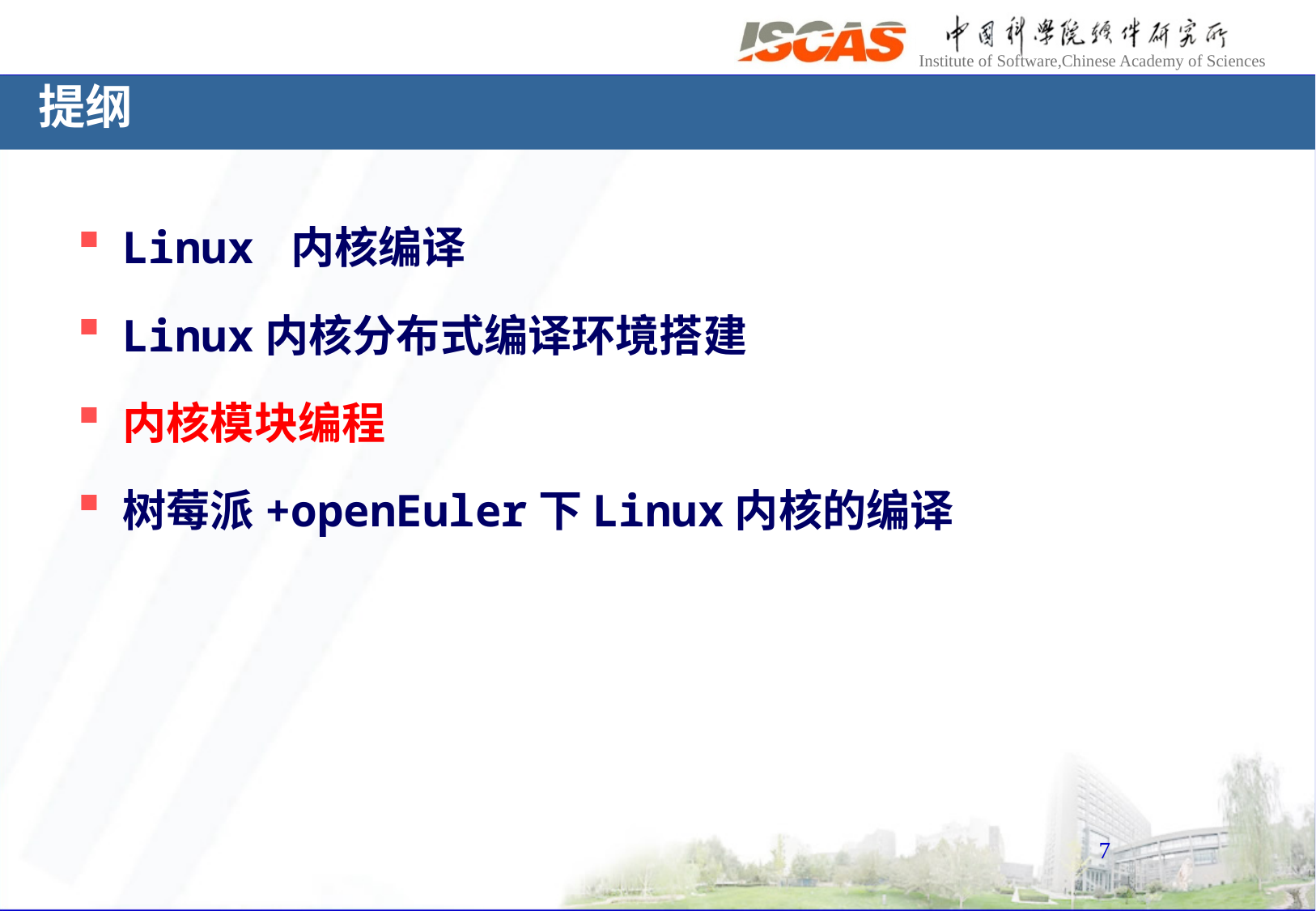

提纲
Linux 内核编译
Linux内核分布式编译环境搭建
内核模块编程
树莓派+openEuler下Linux内核的编译

7